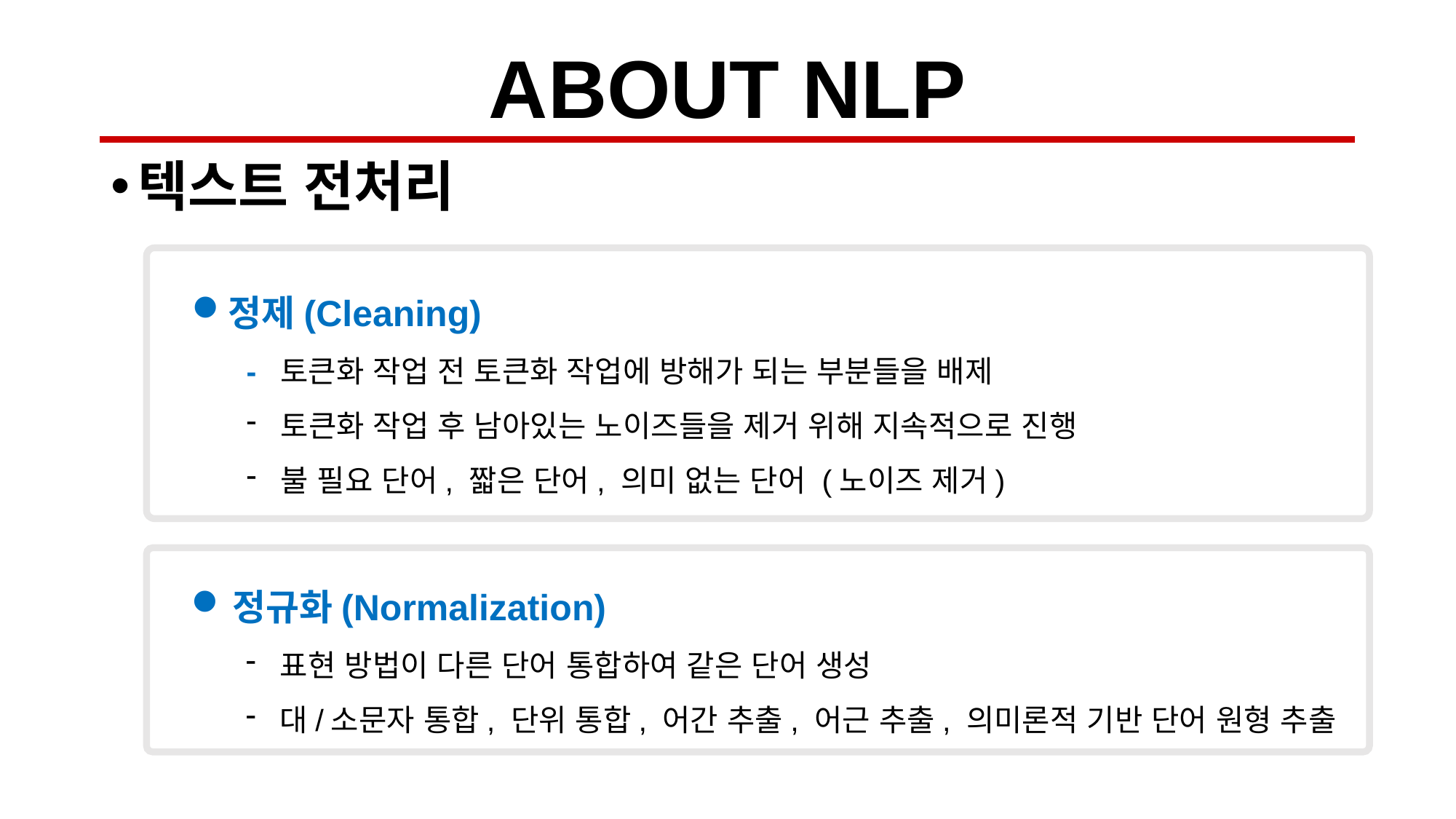

# ABOUT NLP
텍스트 전처리
정제(Cleaning)
-  토큰화 작업 전 토큰화 작업에 방해가 되는 부분들을 배제
토큰화 작업 후 남아있는 노이즈들을 제거 위해 지속적으로 진행
불 필요 단어, 짧은 단어, 의미 없는 단어 (노이즈 제거)
정규화(Normalization)
표현 방법이 다른 단어 통합하여 같은 단어 생성
대/소문자 통합, 단위 통합, 어간 추출, 어근 추출, 의미론적 기반 단어 원형 추출